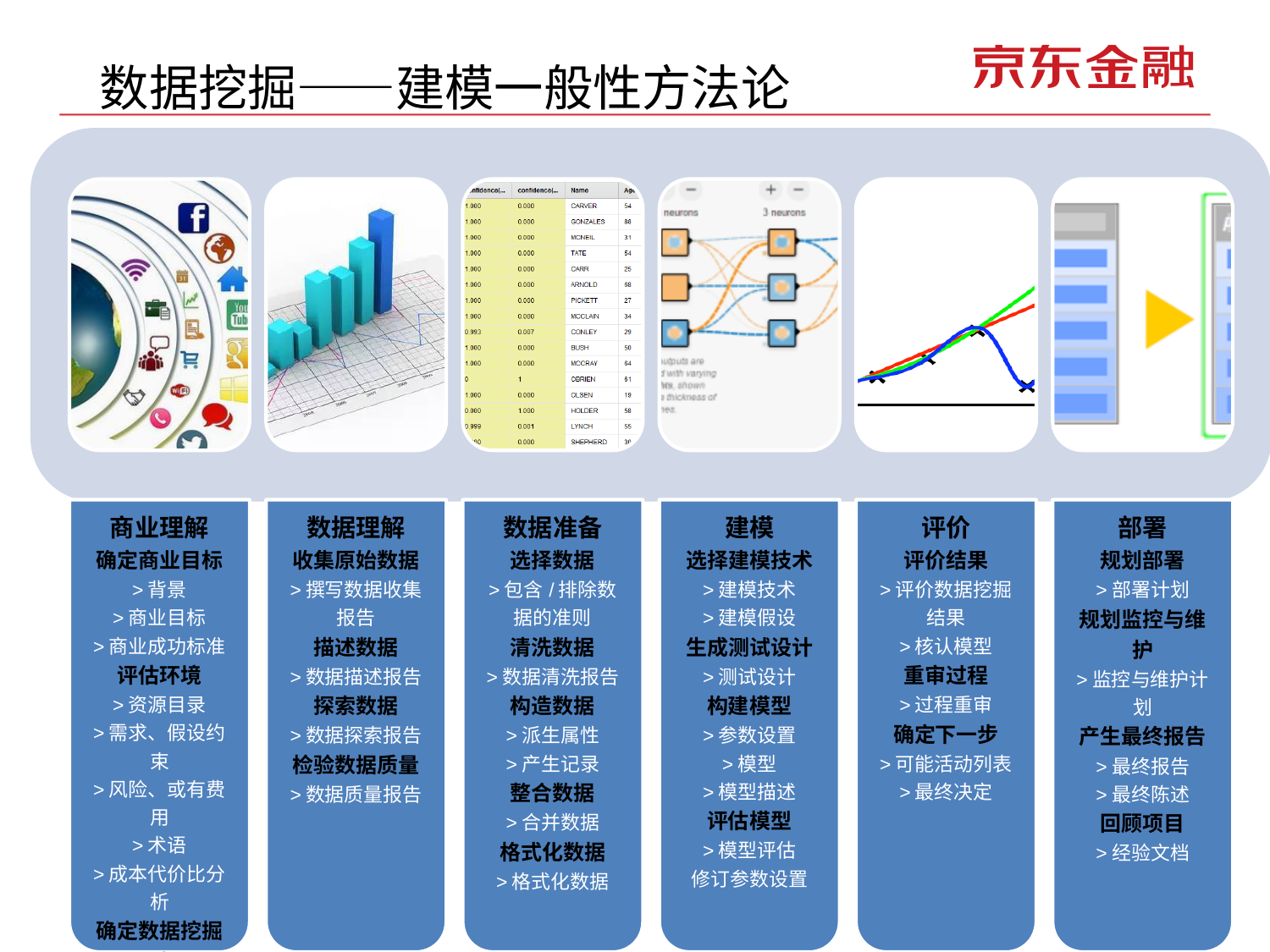

# 数据挖掘——建模一般性方法论
商业理解
确定商业目标
>背景
>商业目标
>商业成功标准
评估环境
>资源目录
>需求、假设约束
>风险、或有费用
>术语
>成本代价比分析
数据理解
收集原始数据
>撰写数据收集报告
描述数据
>数据描述报告
探索数据
>数据探索报告
检验数据质量
>数据质量报告
数据准备
选择数据
>包含/排除数据的准则
清洗数据
>数据清洗报告
构造数据
>派生属性
>产生记录
整合数据
>合并数据
格式化数据
>格式化数据
建模
选择建模技术
>建模技术
>建模假设
生成测试设计
>测试设计
构建模型
>参数设置
>模型
>模型描述
评估模型
>模型评估
修订参数设置
评价
评价结果
>评价数据挖掘结果
>核认模型
重审过程
>过程重审
确定下一步
>可能活动列表
>最终决定
部署
规划部署
>部署计划
规划监控与维护
>监控与维护计划
产生最终报告
>最终报告
>最终陈述
回顾项目
>经验文档